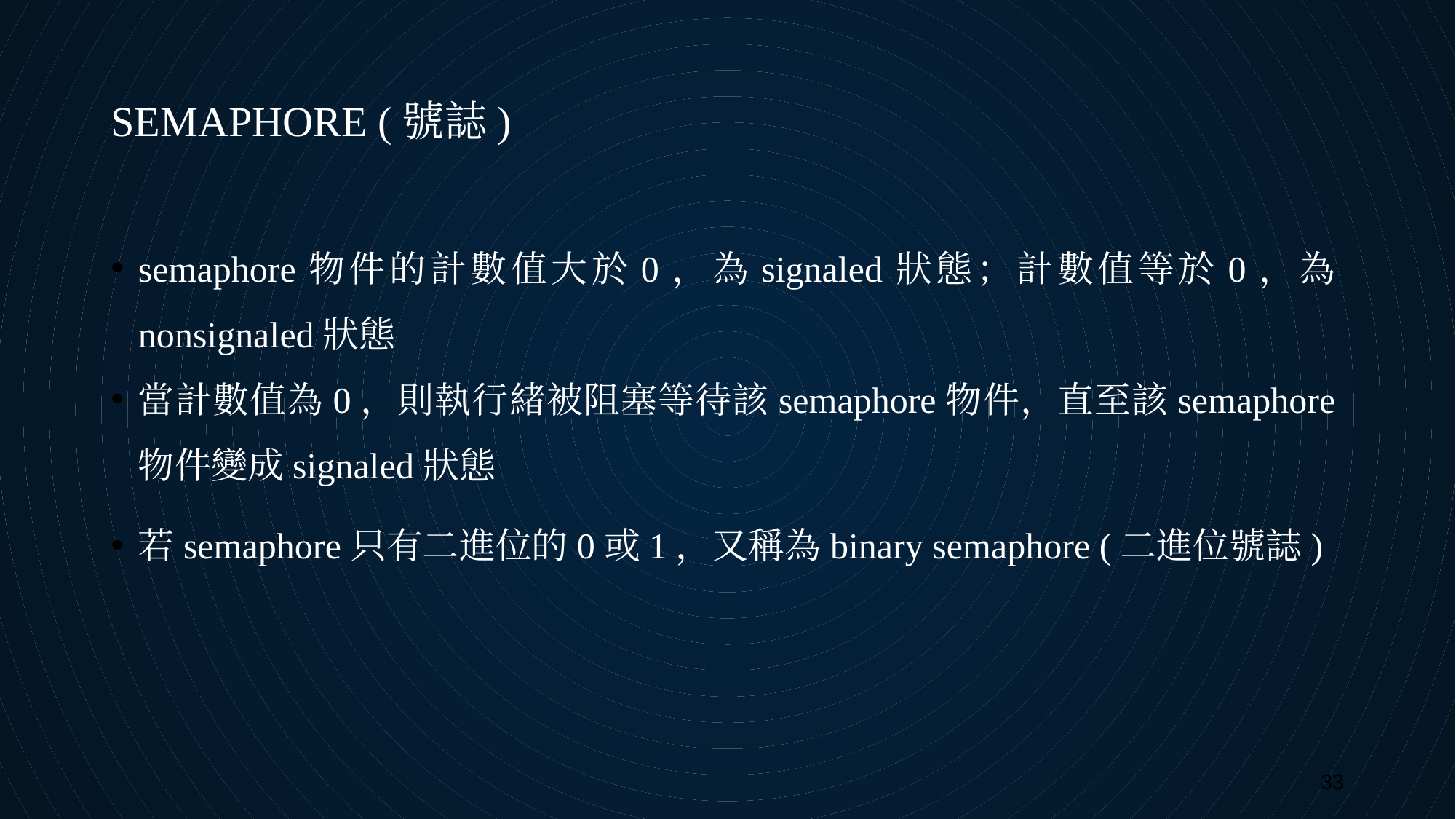

# SEMAPHORE (號誌)
semaphore物件的計數值大於0，為signaled狀態；計數值等於0，為nonsignaled狀態
當計數值為0，則執行緒被阻塞等待該semaphore物件，直至該semaphore物件變成signaled狀態
若semaphore只有二進位的0或1，又稱為binary semaphore (二進位號誌)
33